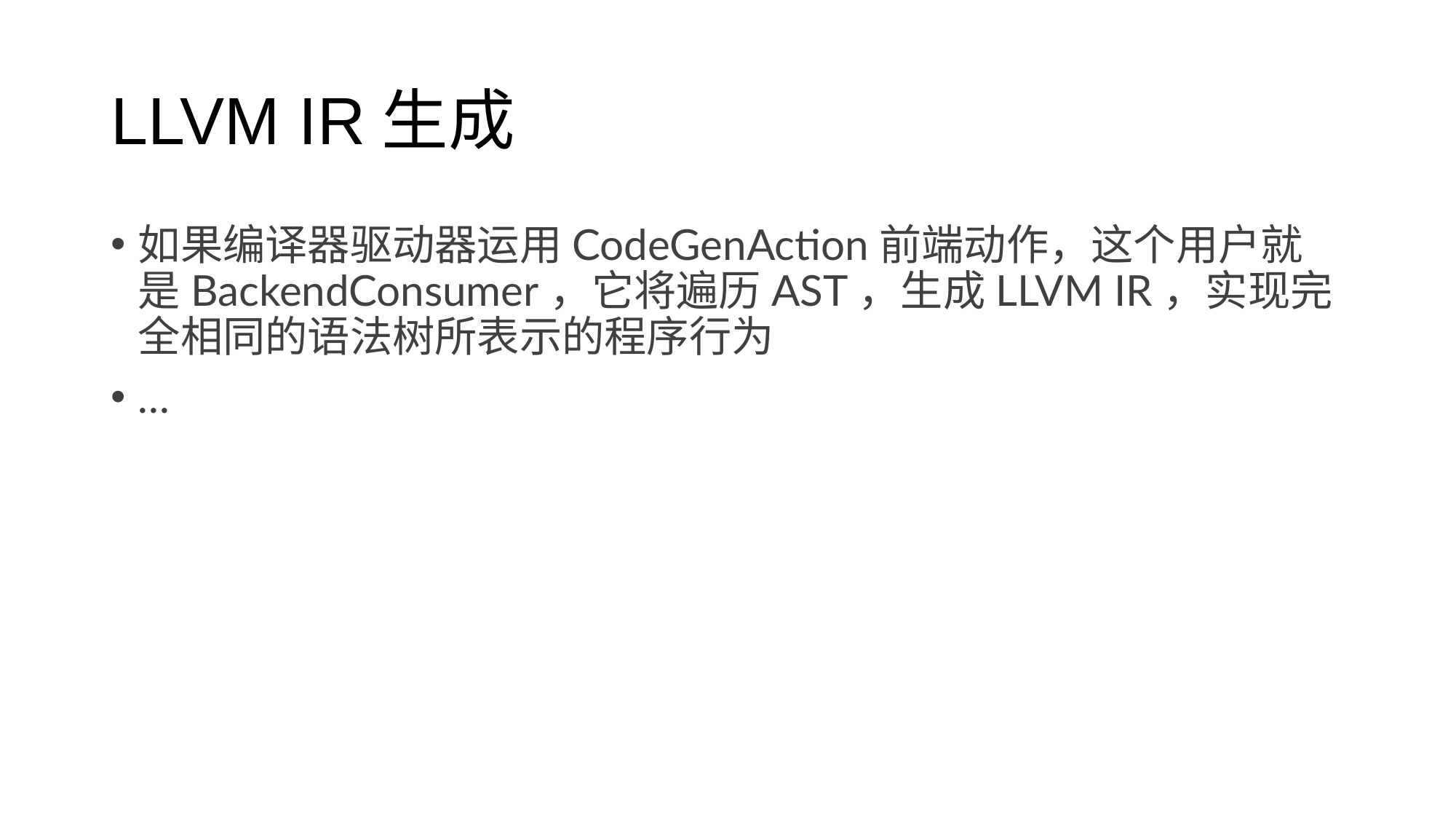

# LLVM IR生成
如果编译器驱动器运用CodeGenAction前端动作，这个用户就是BackendConsumer，它将遍历AST，生成LLVM IR，实现完全相同的语法树所表示的程序行为
…